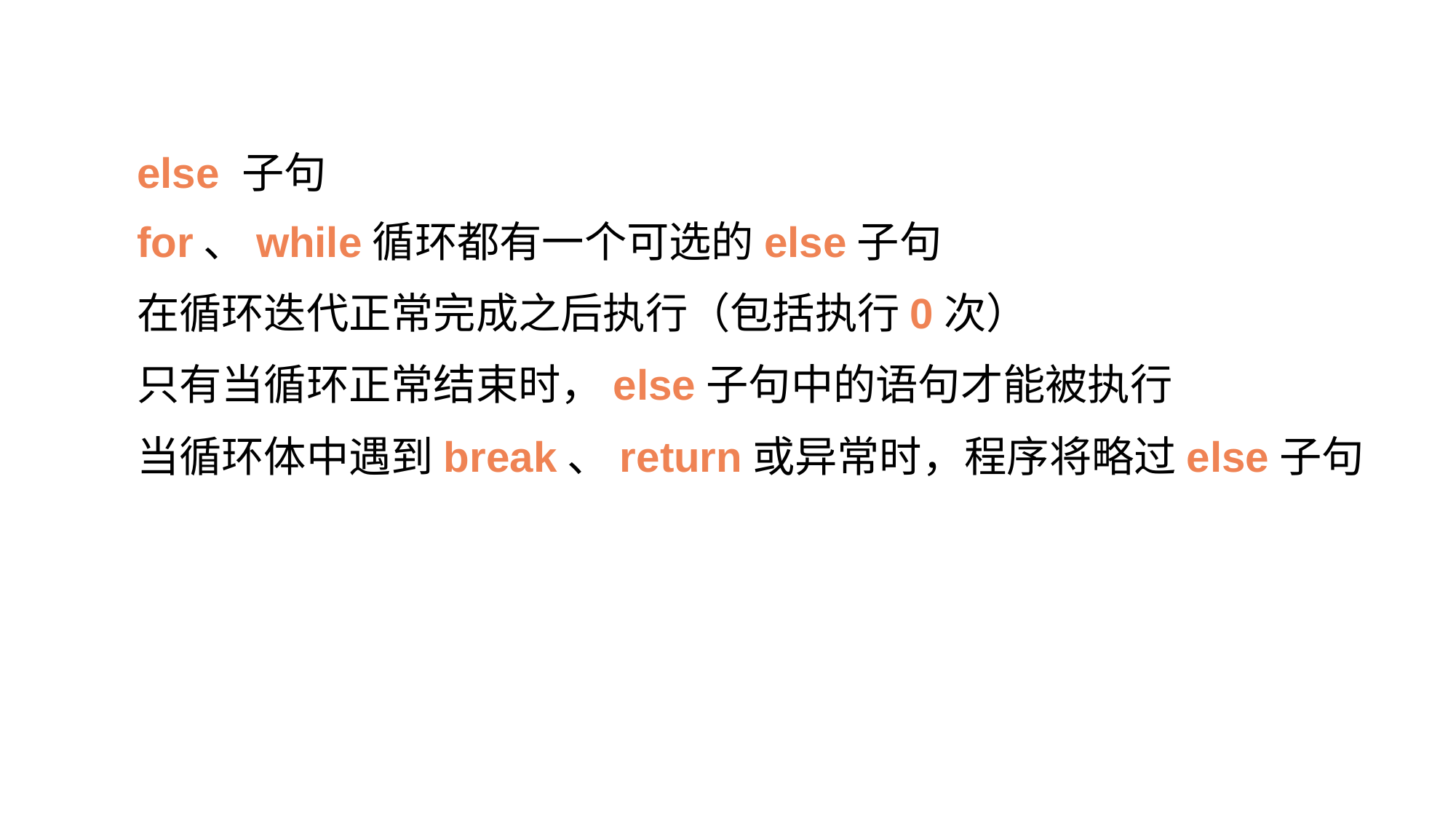

else 子句
for、while循环都有一个可选的else子句
在循环迭代正常完成之后执行（包括执行0次）
只有当循环正常结束时，else子句中的语句才能被执行
当循环体中遇到break、return或异常时，程序将略过else子句